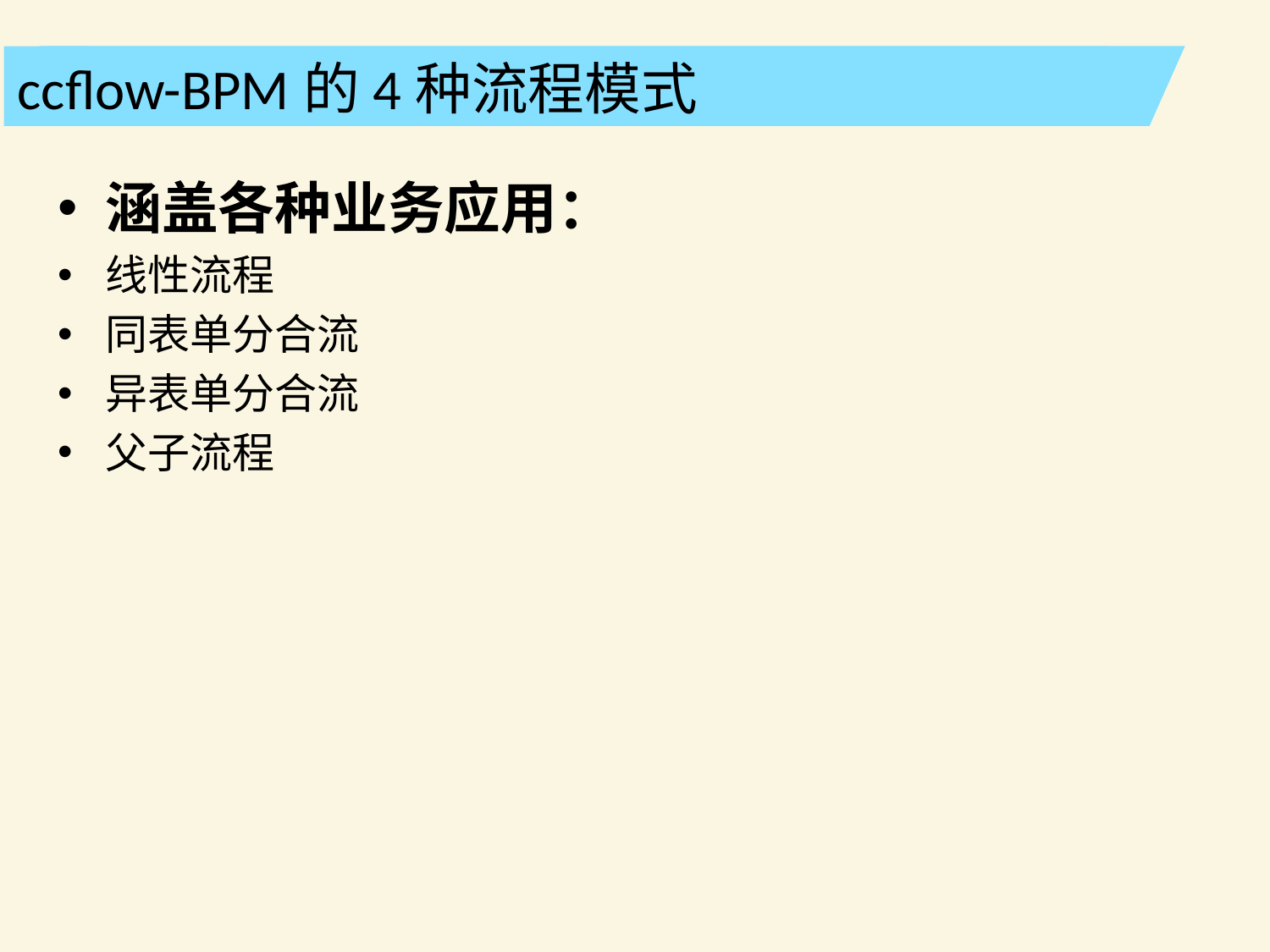

ccflow-BPM的4种流程模式
涵盖各种业务应用：
线性流程
同表单分合流
异表单分合流
父子流程